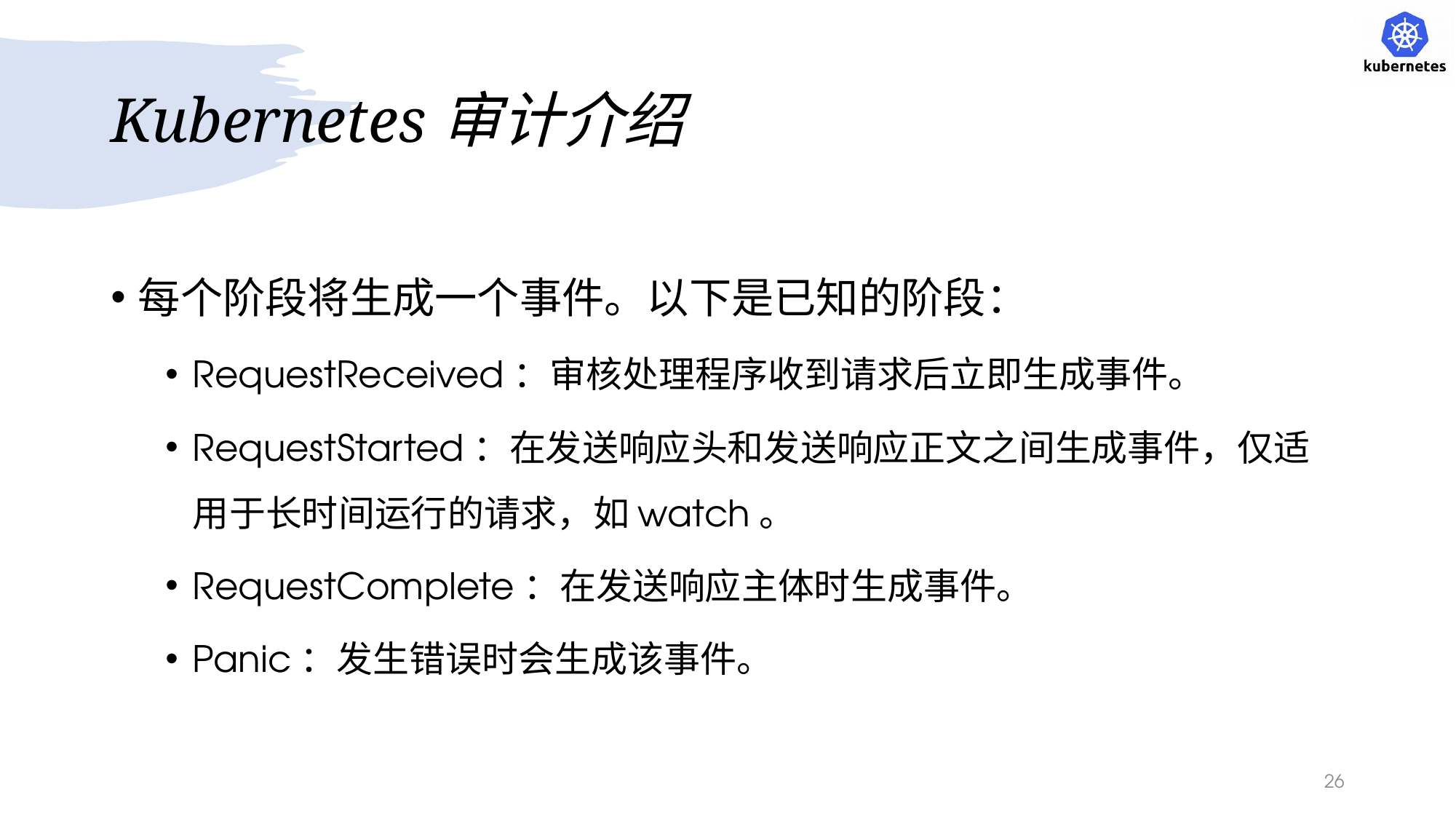

# Kubernetes审计介绍
每个阶段将生成一个事件。以下是已知的阶段：
RequestReceived：审核处理程序收到请求后立即生成事件。
RequestStarted：在发送响应头和发送响应正文之间生成事件，仅适用于长时间运行的请求，如watch。
RequestComplete：在发送响应主体时生成事件。
Panic：发生错误时会生成该事件。

26